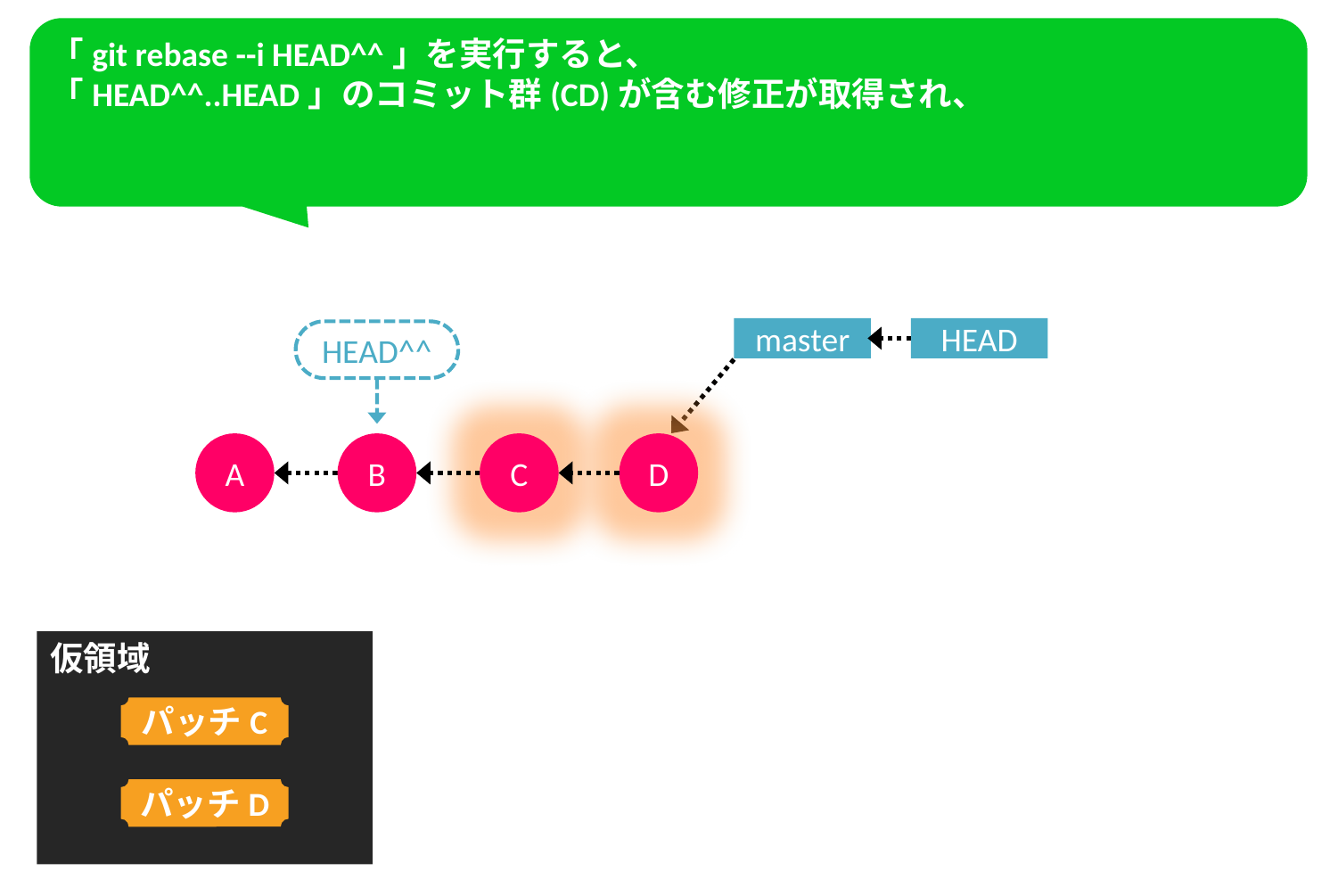

「git rebase --i HEAD^^」を実行すると、
「HEAD^^..HEAD」のコミット群(CD)が含む修正が取得され、

master
HEAD
HEAD^^
A
B
C
D
仮領域
パッチC
パッチD